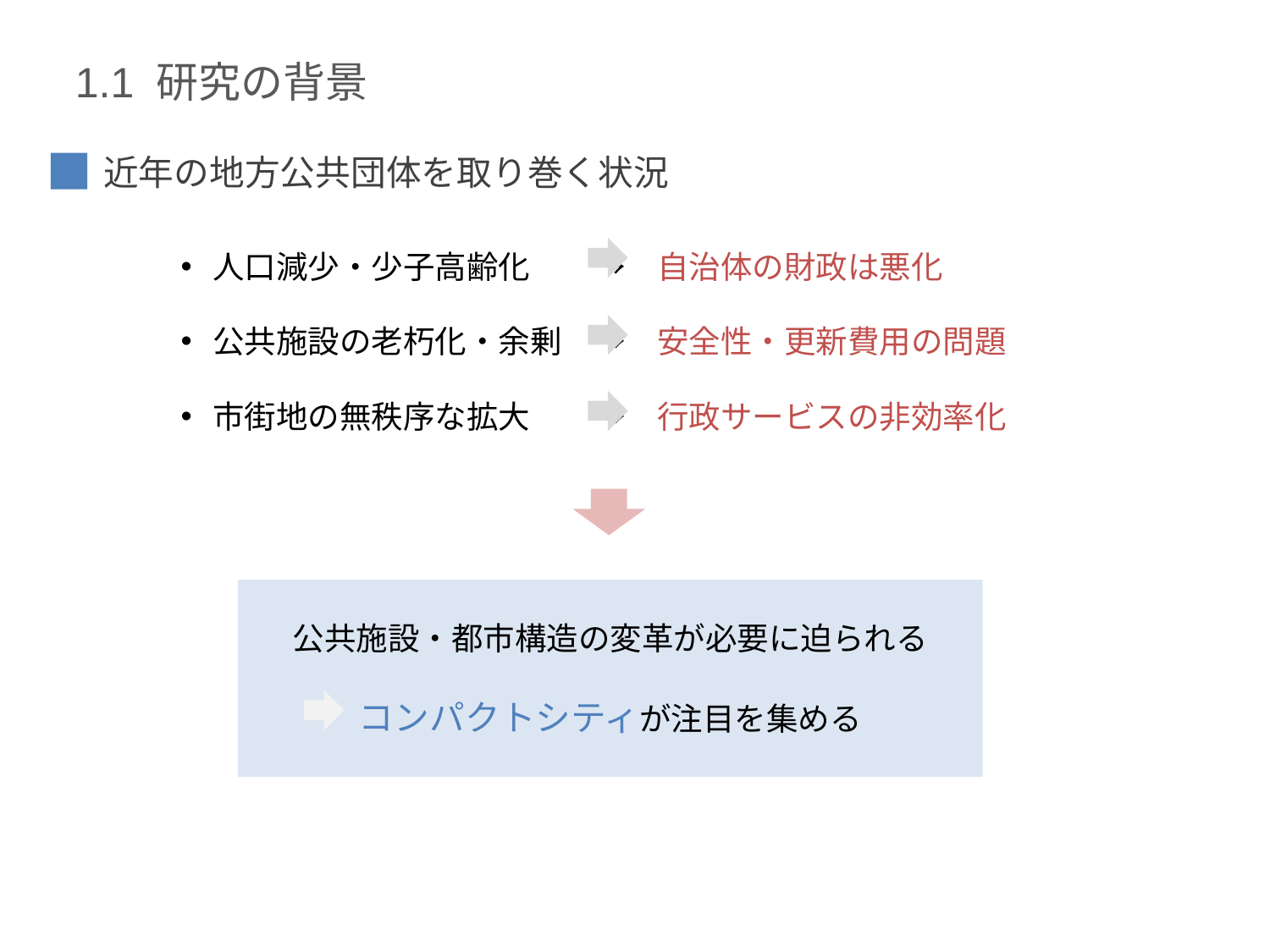

# 1.1 研究の背景
近年の地方公共団体を取り巻く状況

人口減少・少子高齢化　　→　自治体の財政は悪化
公共施設の老朽化・余剰　→　安全性・更新費用の問題
市街地の無秩序な拡大　　→　行政サービスの非効率化

公共施設・都市構造の変革が必要に迫られる
コンパクトシティが注目を集める